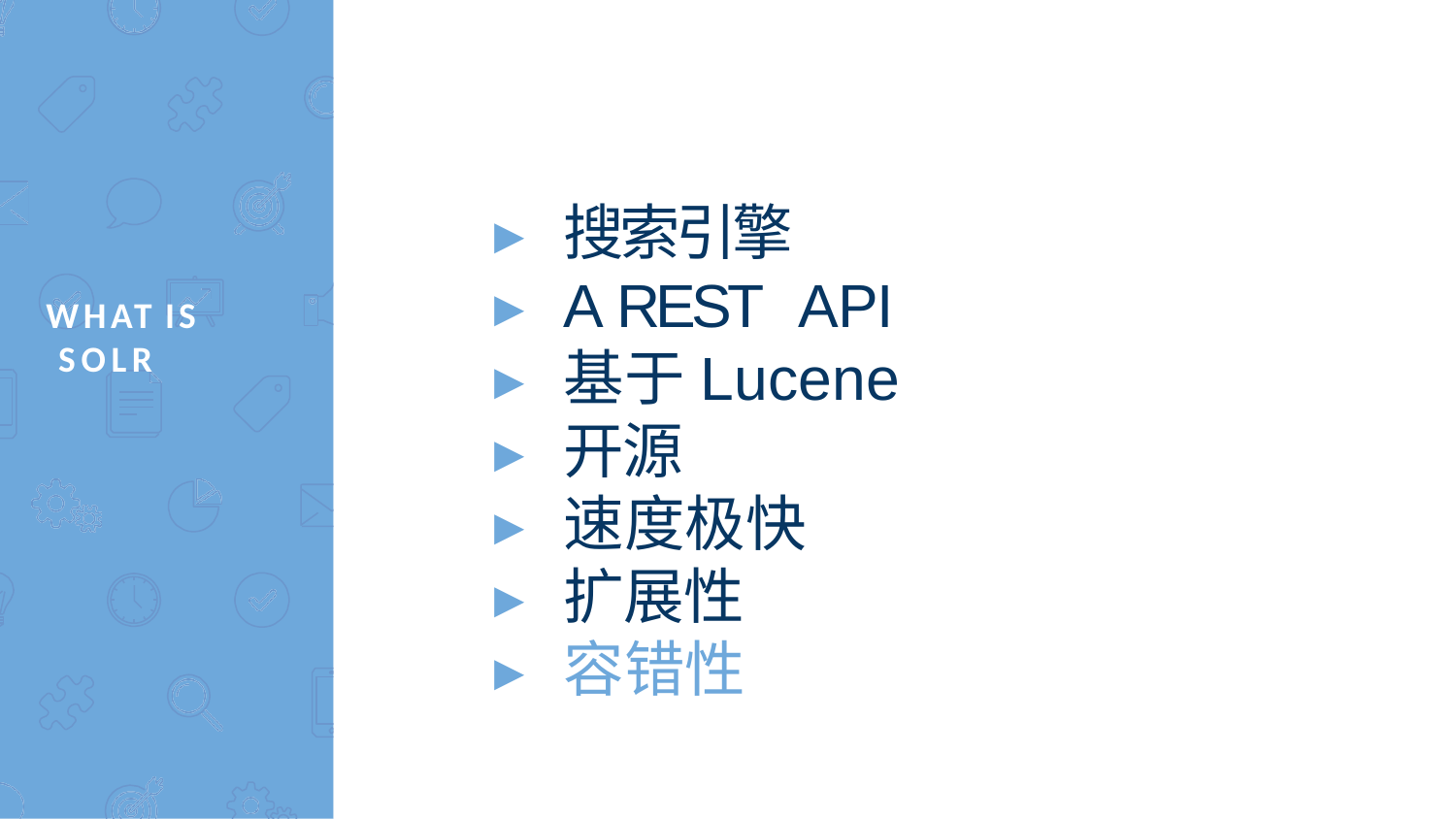

# WHAT IS  SOLR

▸	搜索引擎
▸	A REST  API
▸	基于Lucene
▸	开源
▸	速度极快
▸	扩展性
▸	容错性